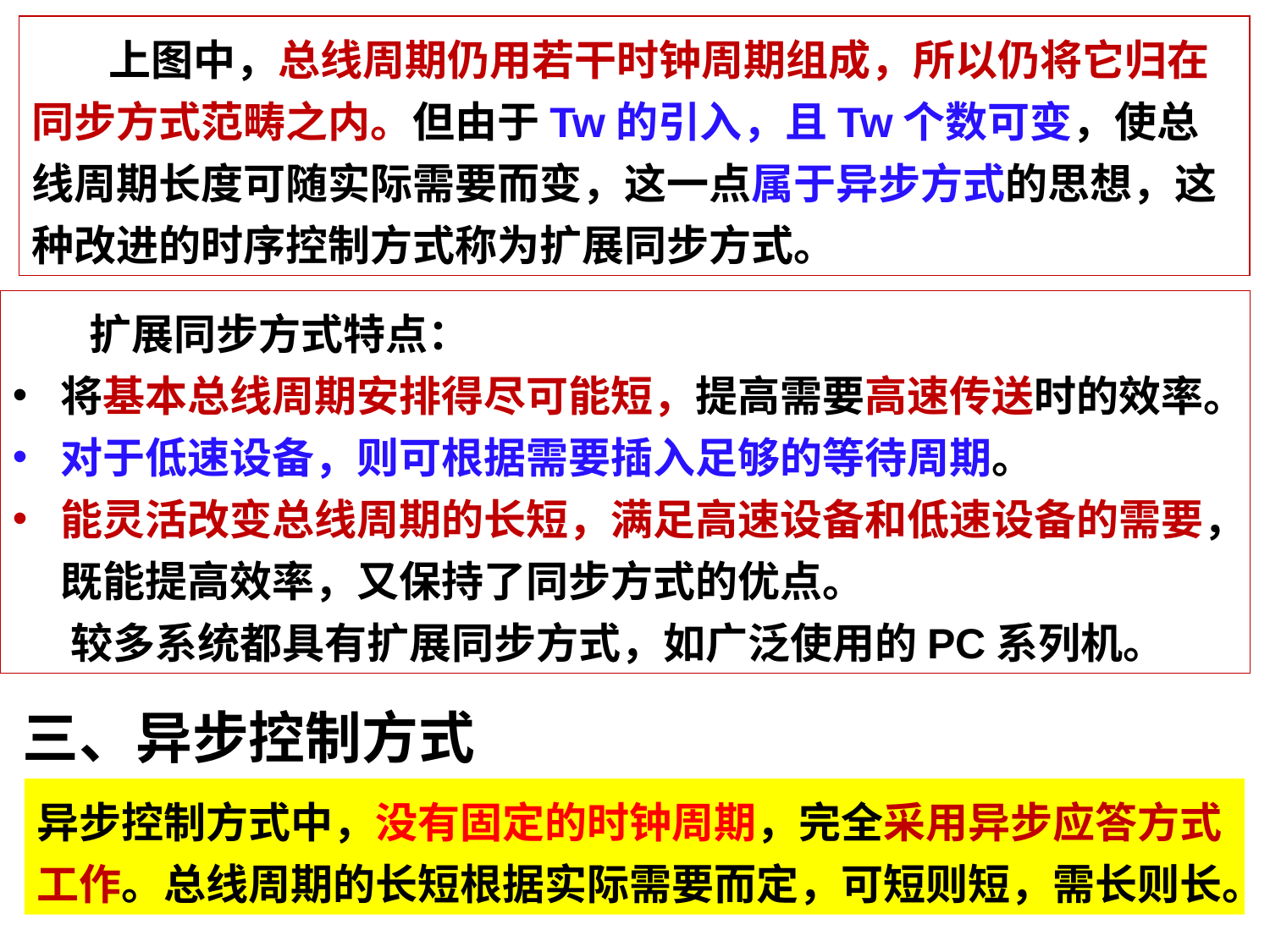

上图中，总线周期仍用若干时钟周期组成，所以仍将它归在同步方式范畴之内。但由于Tw的引入，且Tw个数可变，使总线周期长度可随实际需要而变，这一点属于异步方式的思想，这种改进的时序控制方式称为扩展同步方式。
       扩展同步方式特点：
将基本总线周期安排得尽可能短，提高需要高速传送时的效率。
对于低速设备，则可根据需要插入足够的等待周期。
能灵活改变总线周期的长短，满足高速设备和低速设备的需要，既能提高效率，又保持了同步方式的优点。
     较多系统都具有扩展同步方式，如广泛使用的PC系列机。
三、异步控制方式
异步控制方式中，没有固定的时钟周期，完全采用异步应答方式工作。总线周期的长短根据实际需要而定，可短则短，需长则长。